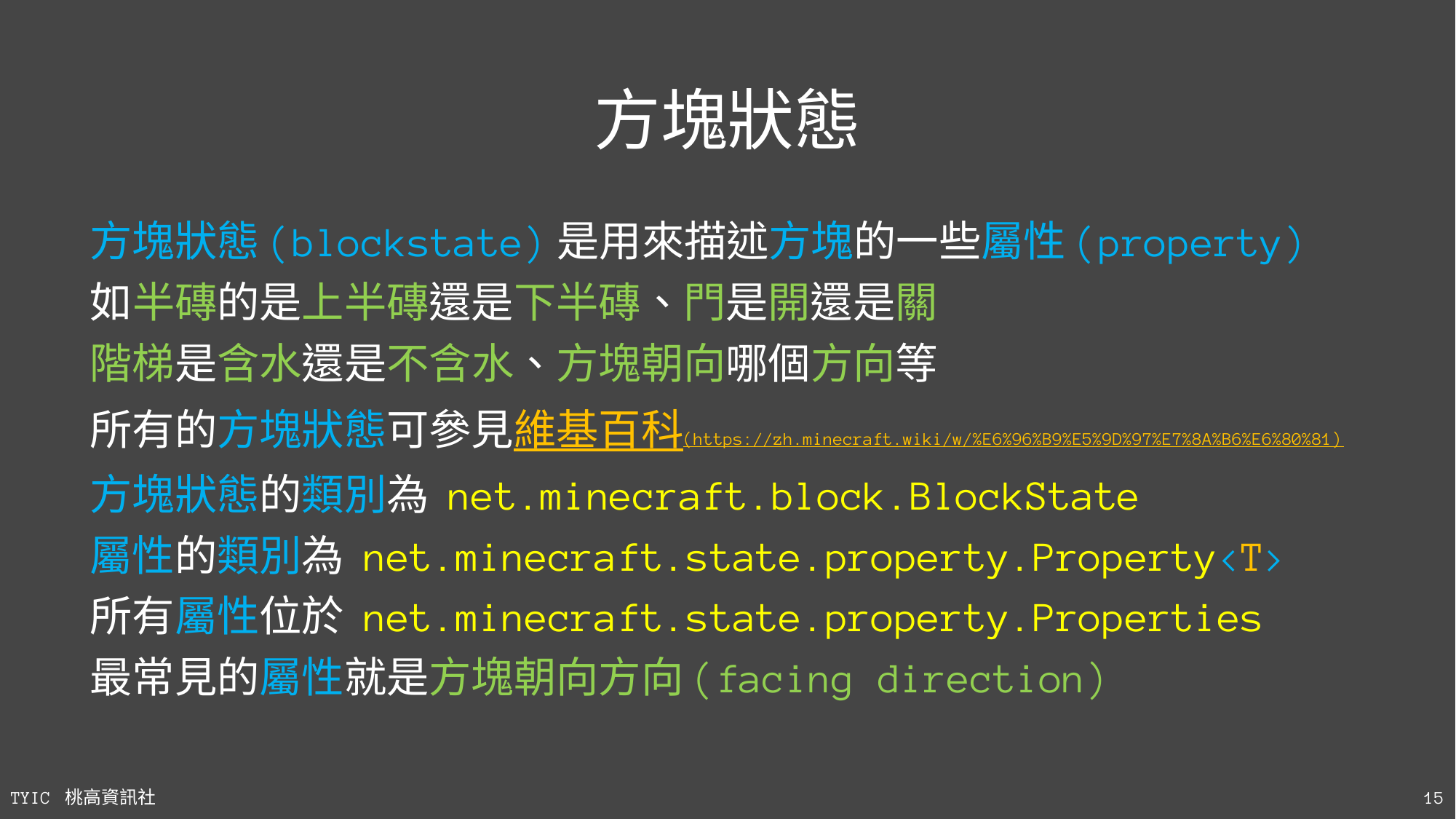

# 方塊狀態
方塊狀態(blockstate)是用來描述方塊的一些屬性(property)
如半磚的是上半磚還是下半磚、門是開還是關
階梯是含水還是不含水、方塊朝向哪個方向等
所有的方塊狀態可參見維基百科(https://zh.minecraft.wiki/w/%E6%96%B9%E5%9D%97%E7%8A%B6%E6%80%81)
方塊狀態的類別為 net.minecraft.block.BlockState
屬性的類別為 net.minecraft.state.property.Property<T>
所有屬性位於 net.minecraft.state.property.Properties
最常見的屬性就是方塊朝向方向(facing direction)